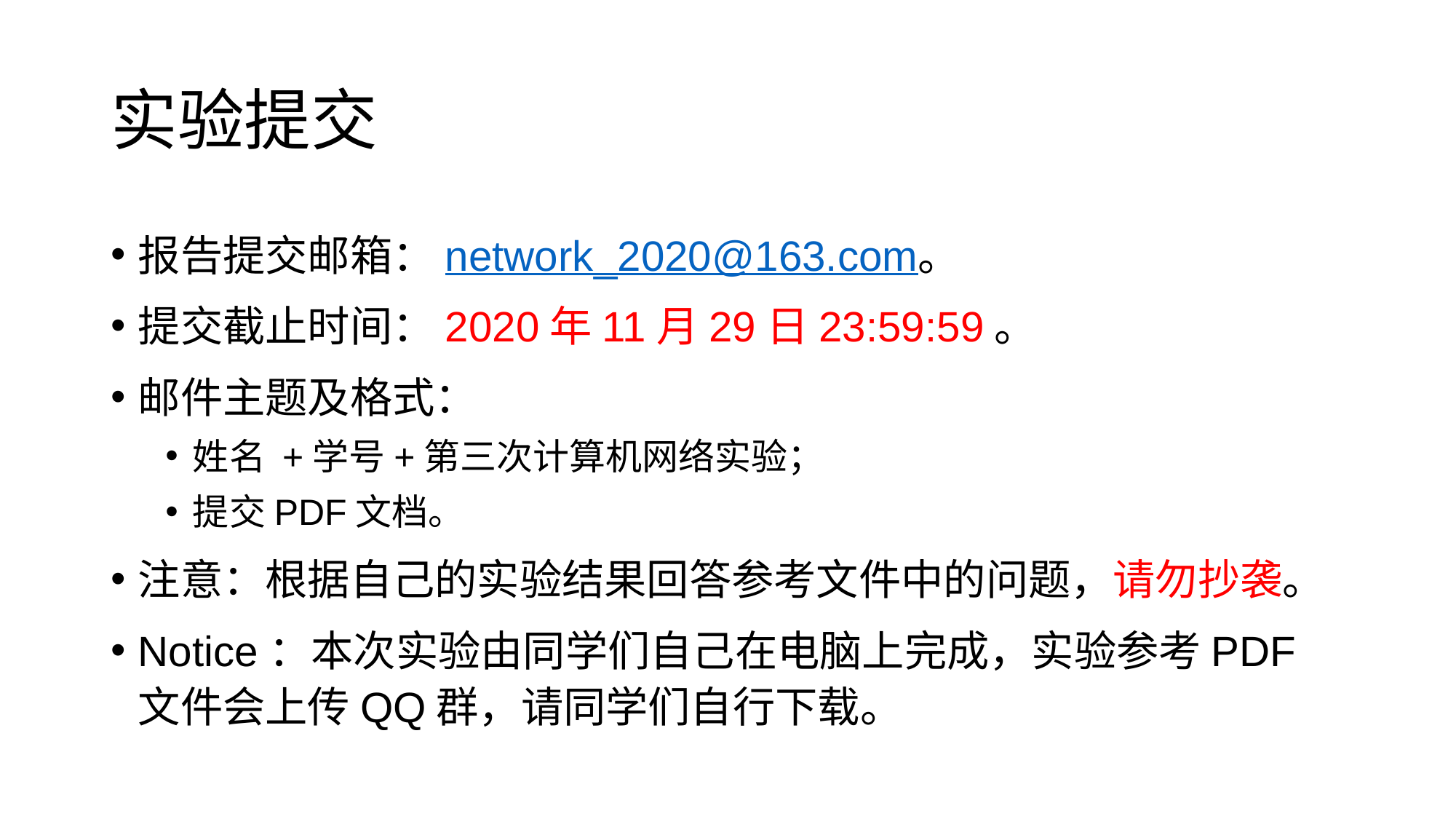

# 实验提交
报告提交邮箱：network_2020@163.com。
提交截止时间：2020年11月29日23:59:59。
邮件主题及格式：
姓名 +学号+第三次计算机网络实验；
提交PDF文档。
注意：根据自己的实验结果回答参考文件中的问题，请勿抄袭。
Notice：本次实验由同学们自己在电脑上完成，实验参考PDF文件会上传QQ群，请同学们自行下载。